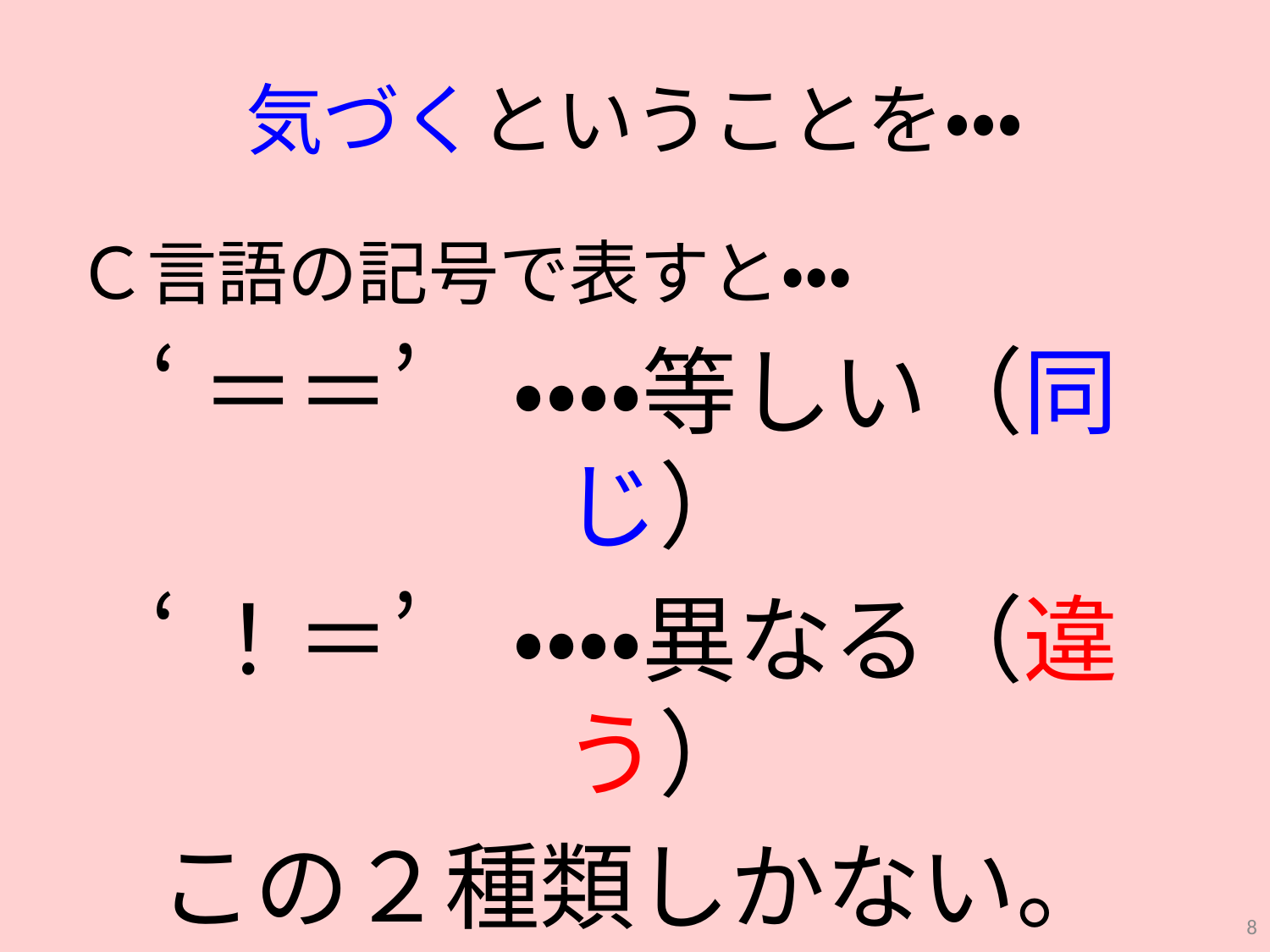

# 気づくということを・・・
Ｃ言語の記号で表すと・・・
‘＝＝’　・・・・等しい（同じ）
‘！＝’　・・・・異なる（違う）
この２種類しかない。
もちろん等しいは‘≒’や‘≡’も含む
8